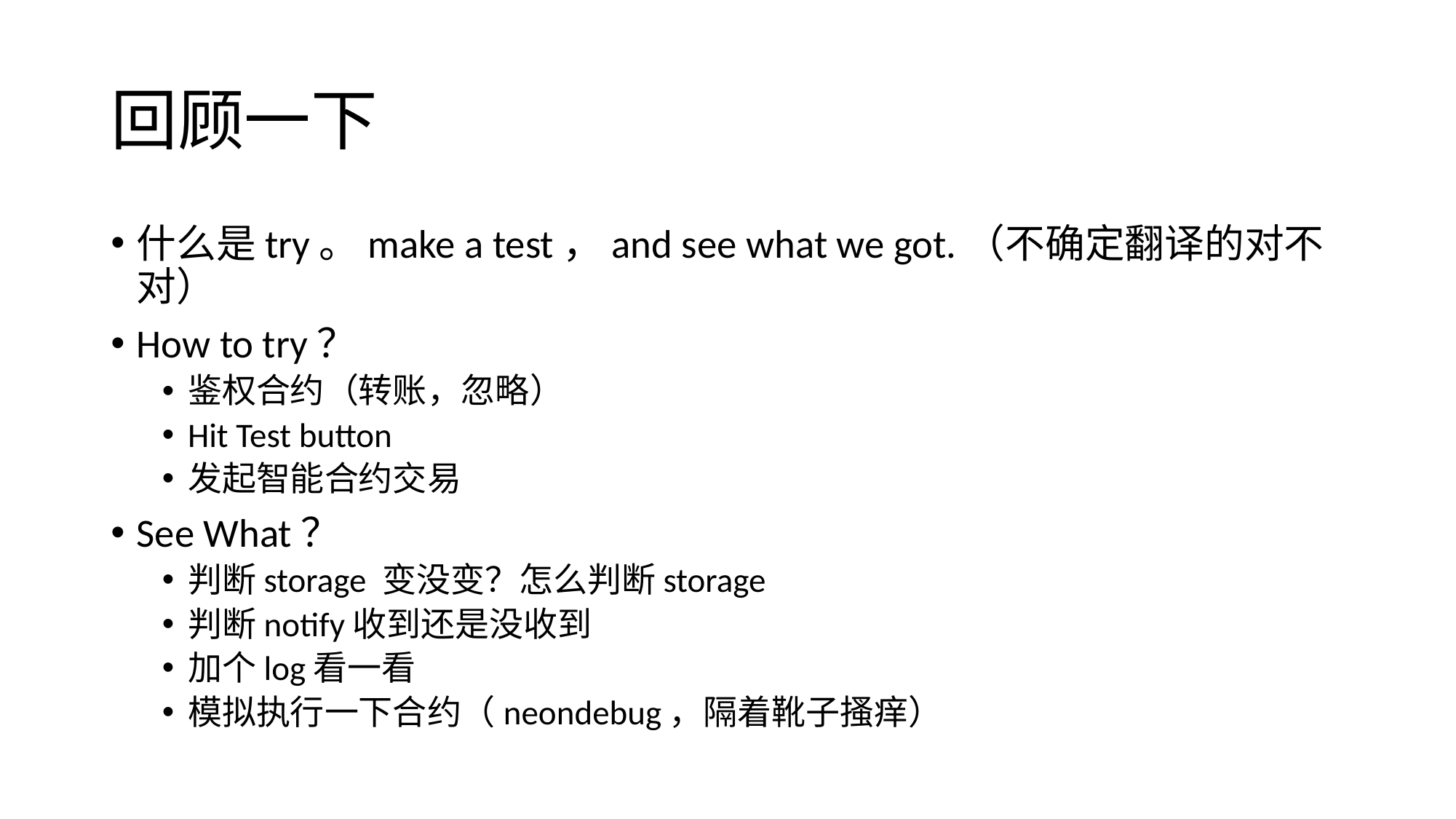

# 回顾一下
什么是try。make a test，and see what we got.（不确定翻译的对不对）
How to try？
鉴权合约（转账，忽略）
Hit Test button
发起智能合约交易
See What？
判断storage 变没变？怎么判断storage
判断notify收到还是没收到
加个log看一看
模拟执行一下合约（neondebug，隔着靴子搔痒）